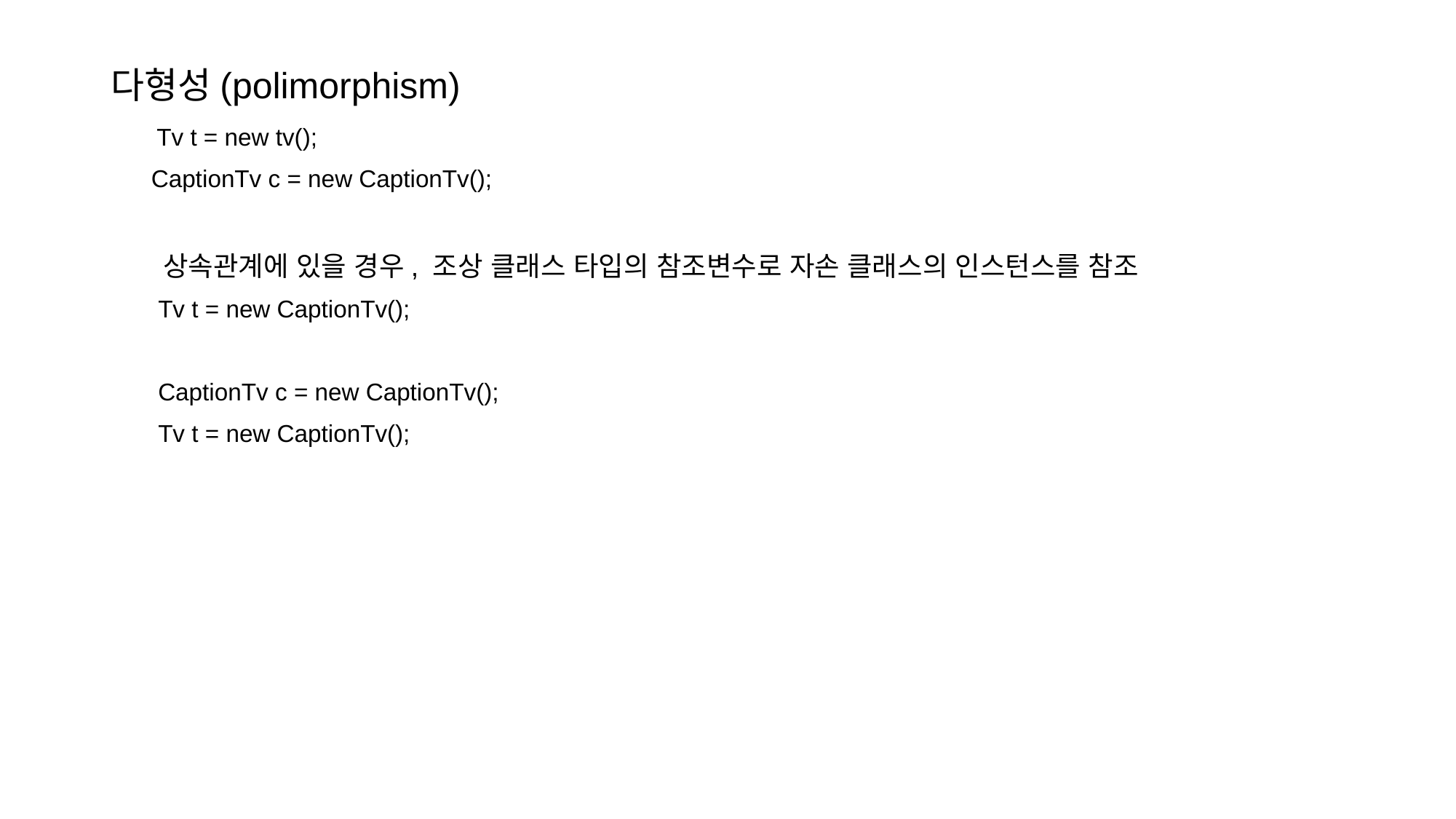

다형성(polimorphism)
      Tv t = new tv();
      CaptionTv c = new CaptionTv();

      상속관계에 있을 경우, 조상 클래스 타입의 참조변수로 자손 클래스의 인스턴스를 참조
       Tv t = new CaptionTv();

       CaptionTv c = new CaptionTv();
       Tv t = new CaptionTv();